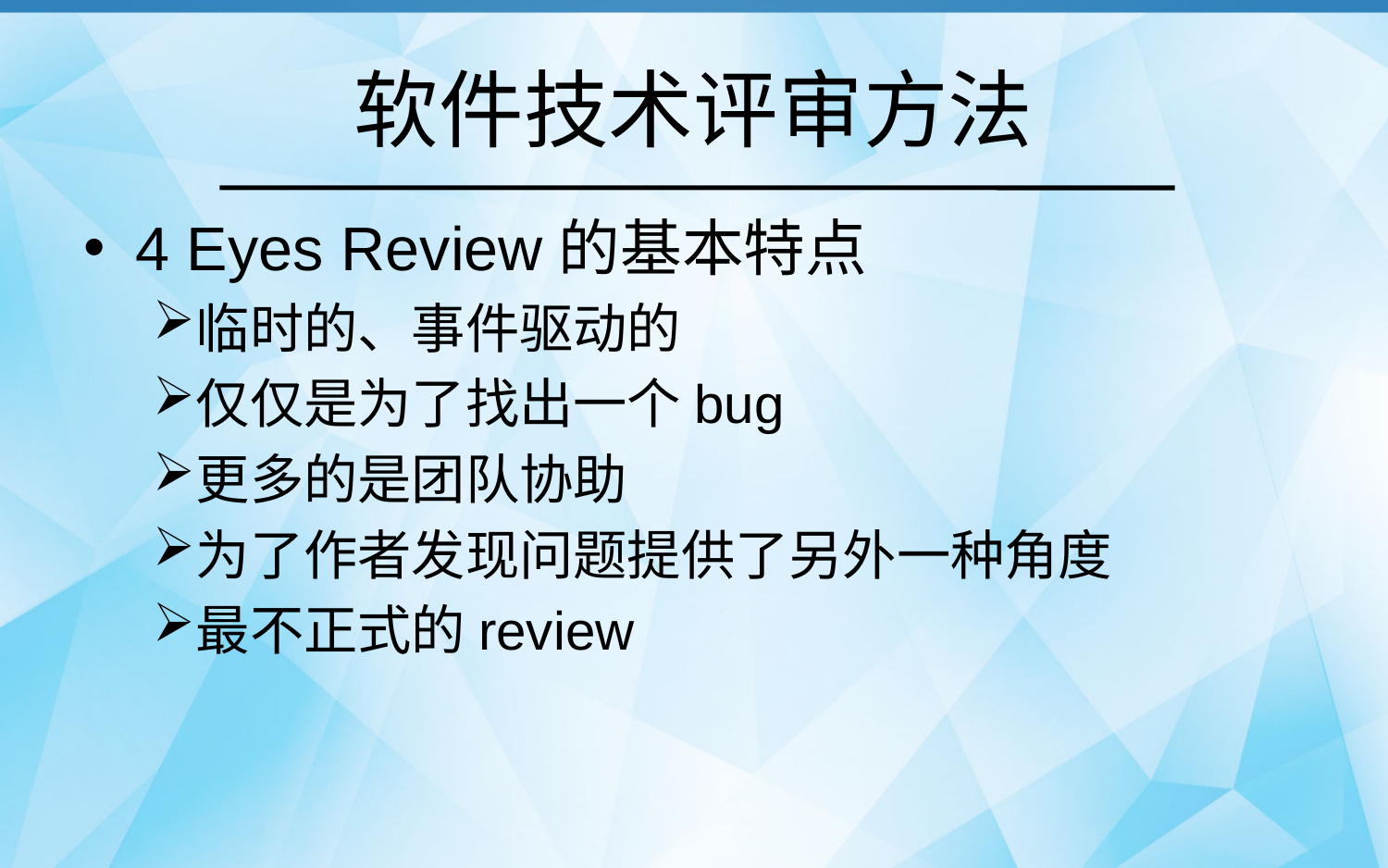

# 软件技术评审方法

4 Eyes Review的基本特点
临时的、事件驱动的
仅仅是为了找出一个bug
更多的是团队协助
为了作者发现问题提供了另外一种角度
最不正式的review